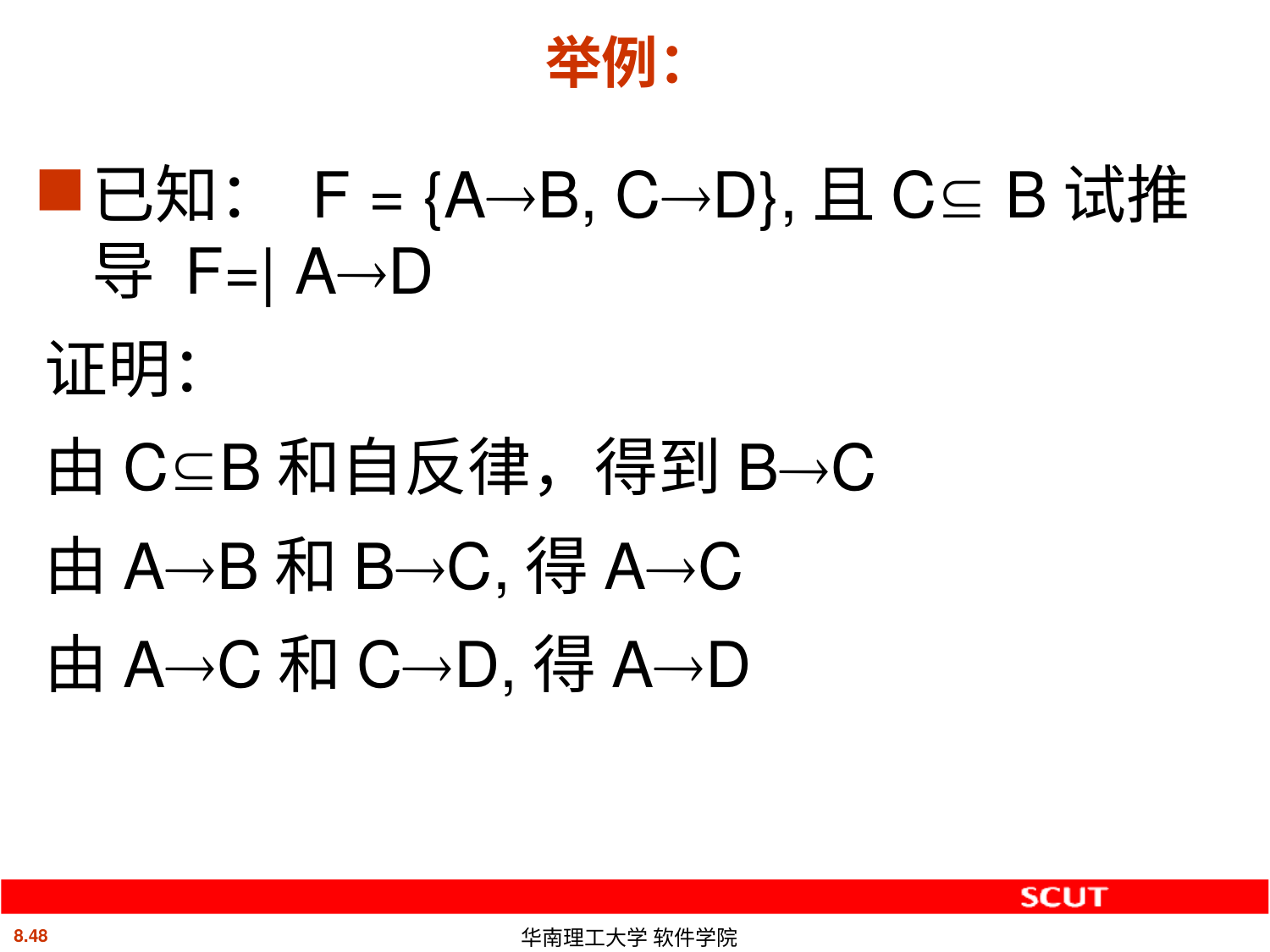

# 举例：
已知： F = {A→B, C→D},且C⊆ B试推导 F=| A→D
证明：
由C⊆B和自反律，得到B→C
由A→B和B→C,得A→C
由A→C和C→D,得A→D